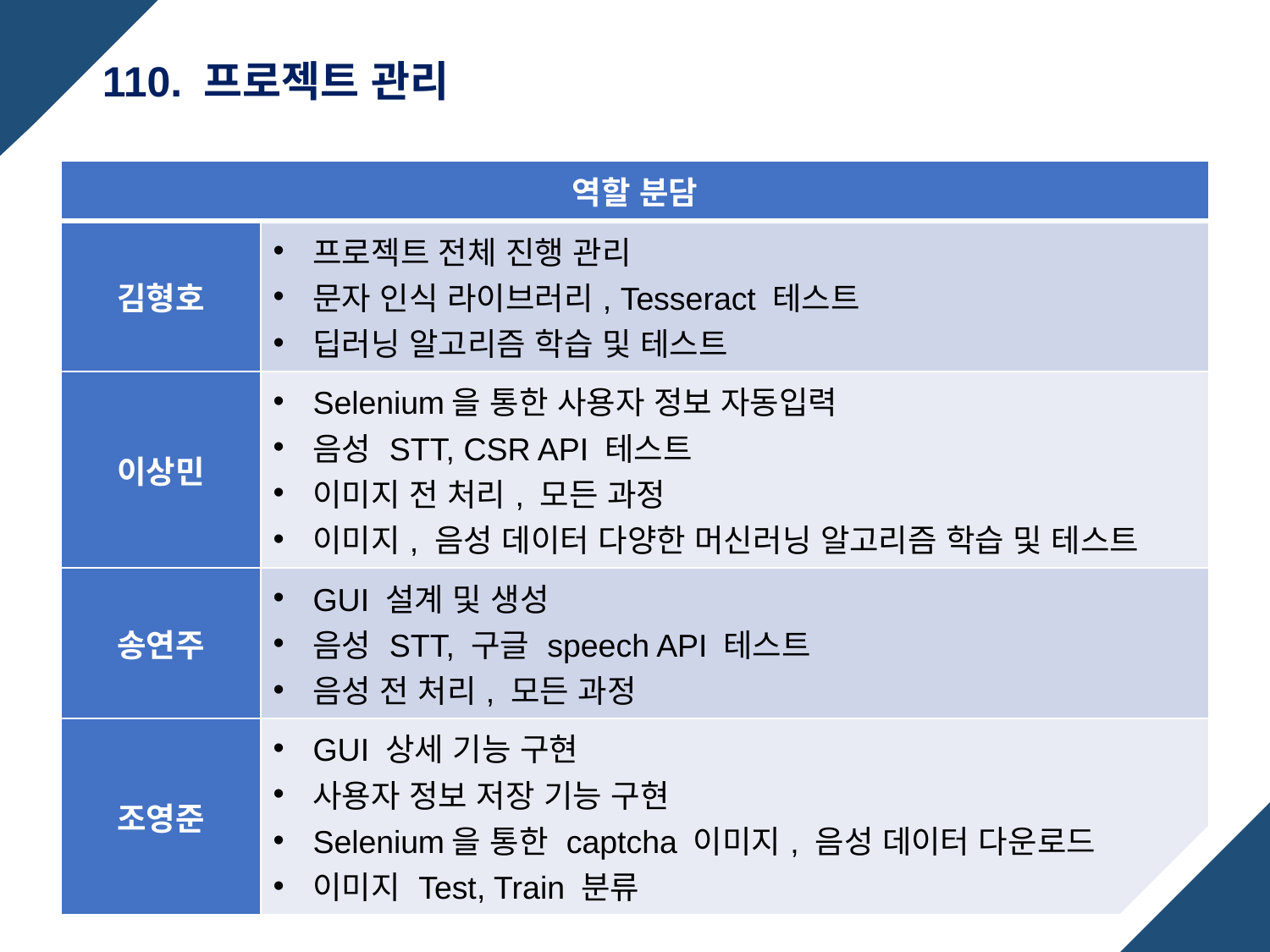

# 110. 프로젝트 관리
| 역할 분담 |  |
| --- | --- |
| 김형호 | 프로젝트 전체 진행 관리 문자 인식 라이브러리, Tesseract 테스트 딥러닝 알고리즘 학습 및 테스트 |
| 이상민 | Selenium을 통한 사용자 정보 자동입력 음성 STT, CSR API 테스트 이미지 전 처리, 모든 과정 이미지, 음성 데이터 다양한 머신러닝 알고리즘 학습 및 테스트 |
| 송연주 | GUI 설계 및 생성 음성 STT, 구글 speech API 테스트 음성 전 처리, 모든 과정 |
| 조영준 | GUI 상세 기능 구현 사용자 정보 저장 기능 구현 Selenium을 통한 captcha 이미지, 음성 데이터 다운로드 이미지 Test, Train 분류 |